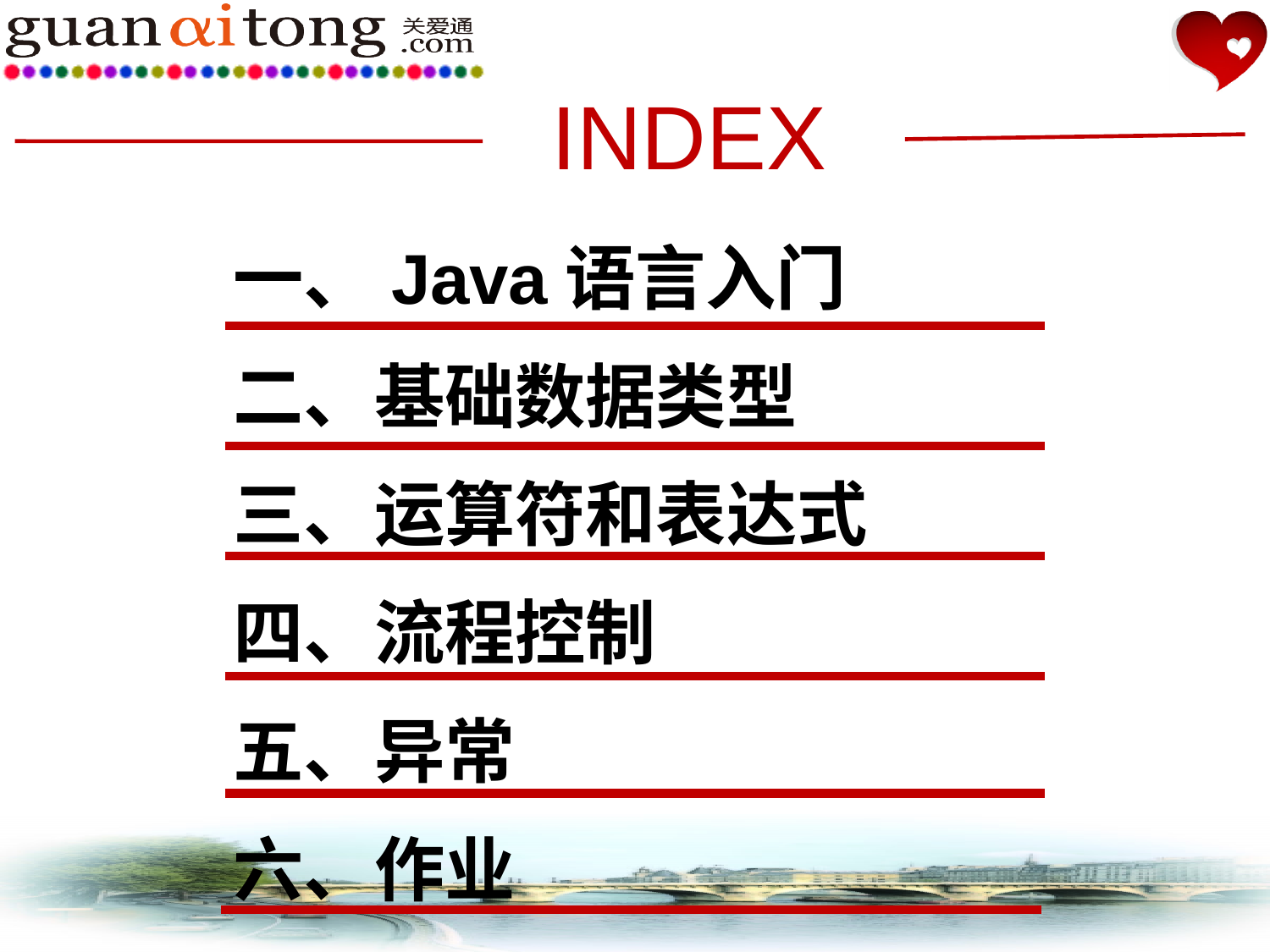

INDEX

一、Java语言入门
二、基础数据类型
三、运算符和表达式
四、流程控制
五、异常
六、作业